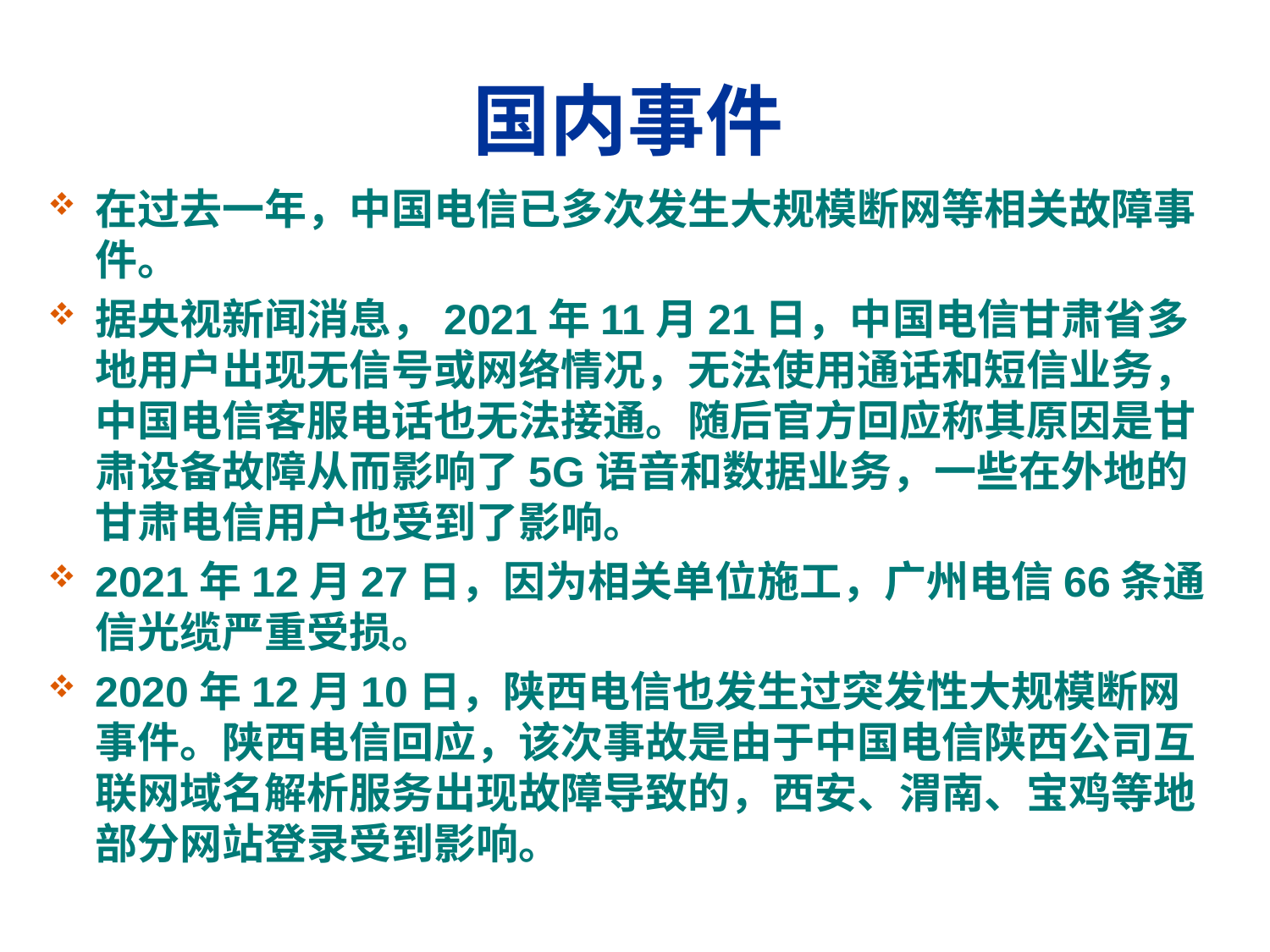

# 国内事件
在过去一年，中国电信已多次发生大规模断网等相关故障事件。
据央视新闻消息，2021年11月21日，中国电信甘肃省多地用户出现无信号或网络情况，无法使用通话和短信业务，中国电信客服电话也无法接通。随后官方回应称其原因是甘肃设备故障从而影响了5G语音和数据业务，一些在外地的甘肃电信用户也受到了影响。
2021年12月27日，因为相关单位施工，广州电信66条通信光缆严重受损。
2020年12月10日，陕西电信也发生过突发性大规模断网事件。陕西电信回应，该次事故是由于中国电信陕西公司互联网域名解析服务出现故障导致的，西安、渭南、宝鸡等地部分网站登录受到影响。